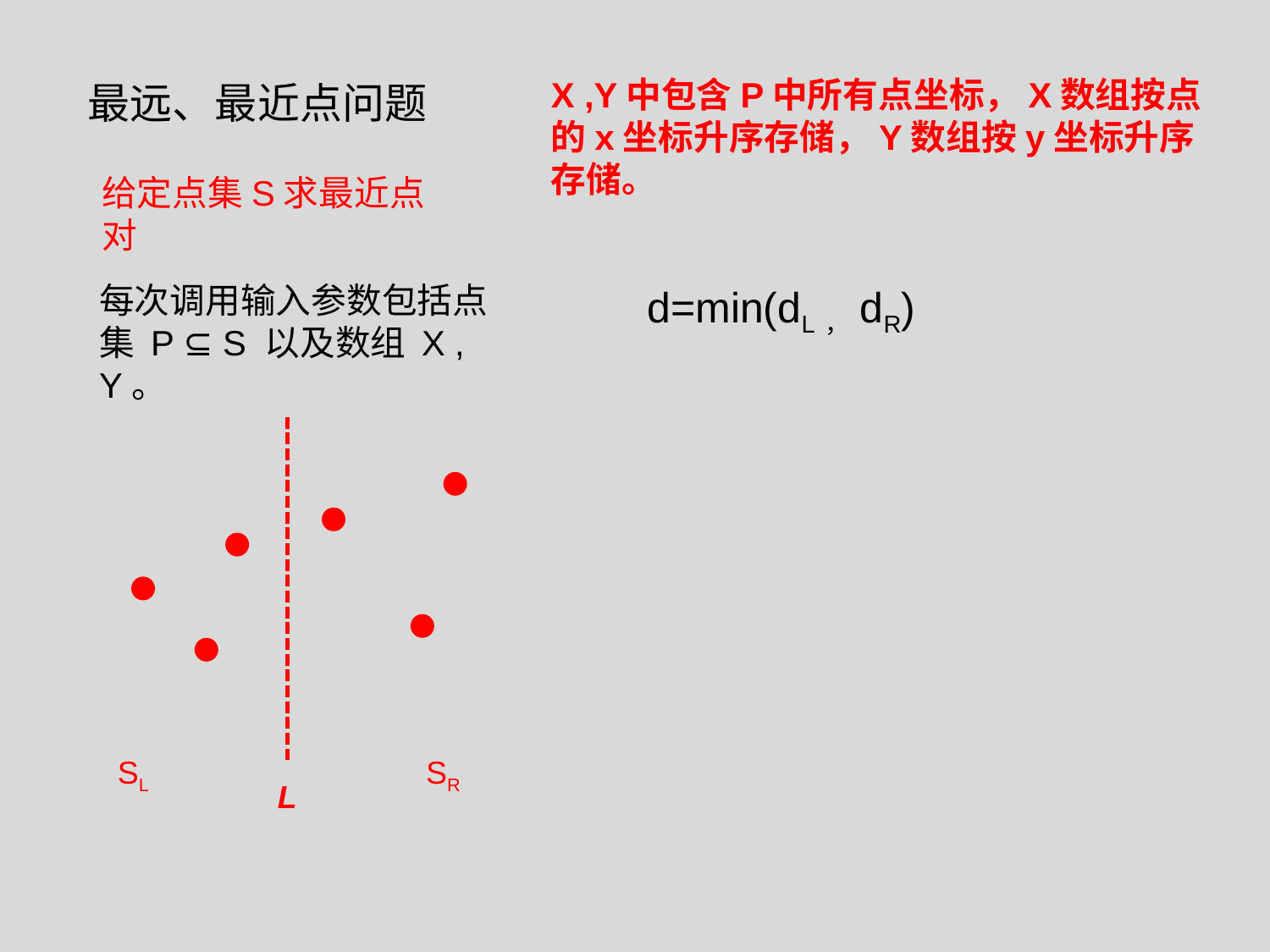

最远、最近点问题
X ,Y中包含P中所有点坐标，X数组按点的x坐标升序存储，Y数组按y坐标升序存储。
给定点集S求最近点对
每次调用输入参数包括点集 P ⊆ S 以及数组 X , Y。
d=min(dL，dR)
L
SL
SR